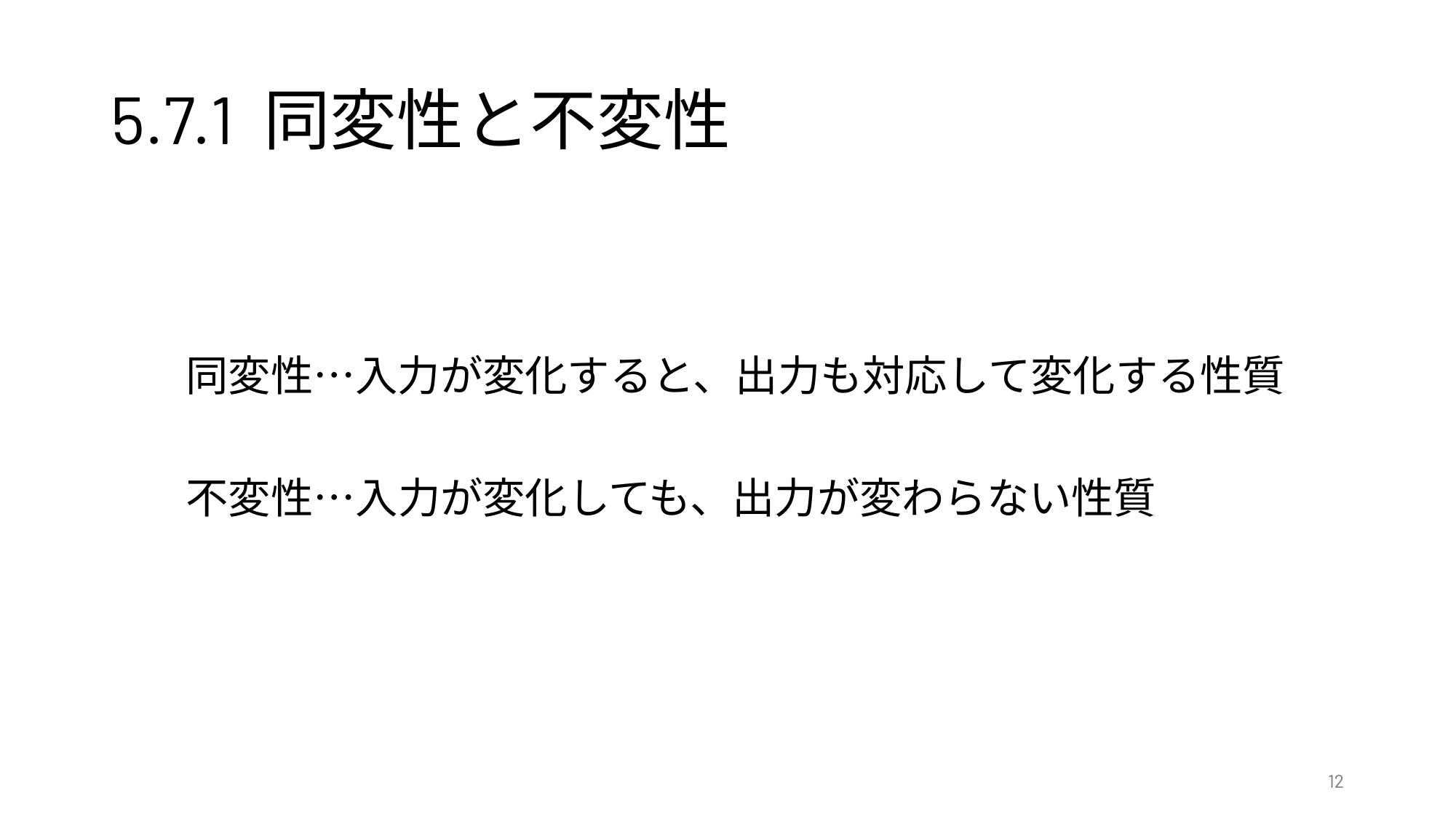

# 5.7.1 同変性と不変性
同変性…入力が変化すると、出力も対応して変化する性質

不変性…入力が変化しても、出力が変わらない性質
12